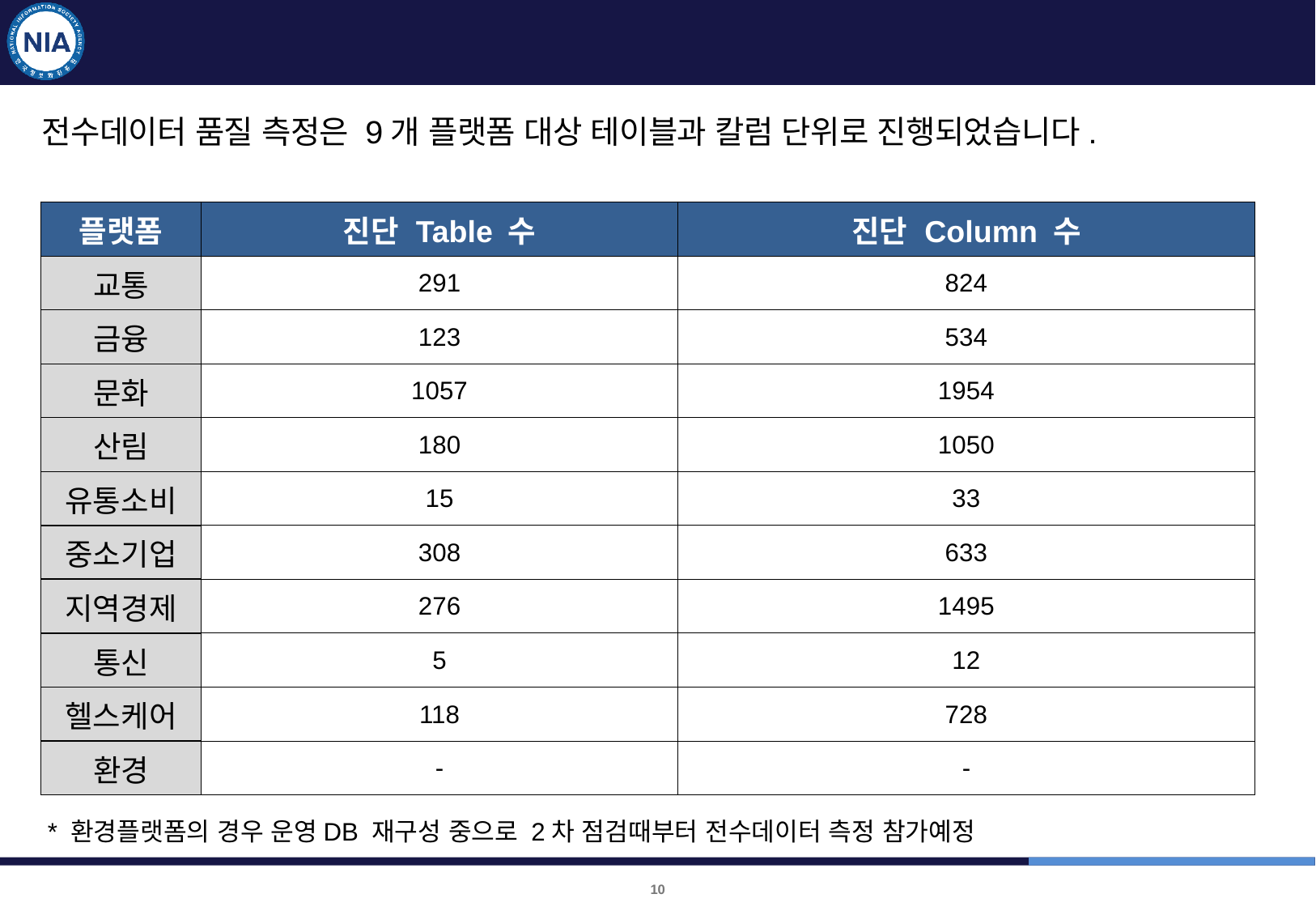

1차 품질진단
1차 품질측정 결과 보고 : 전수데이터 측정 개괄
전수데이터 품질 측정은 9개 플랫폼 대상 테이블과 칼럼 단위로 진행되었습니다.
| 플랫폼 | 진단 Table 수 | 진단 Column 수 |
| --- | --- | --- |
| 교통 | 291 | 824 |
| 금융 | 123 | 534 |
| 문화 | 1057 | 1954 |
| 산림 | 180 | 1050 |
| 유통소비 | 15 | 33 |
| 중소기업 | 308 | 633 |
| 지역경제 | 276 | 1495 |
| 통신 | 5 | 12 |
| 헬스케어 | 118 | 728 |
| 환경 | - | - |
* 환경플랫폼의 경우 운영DB 재구성 중으로 2차 점검때부터 전수데이터 측정 참가예정